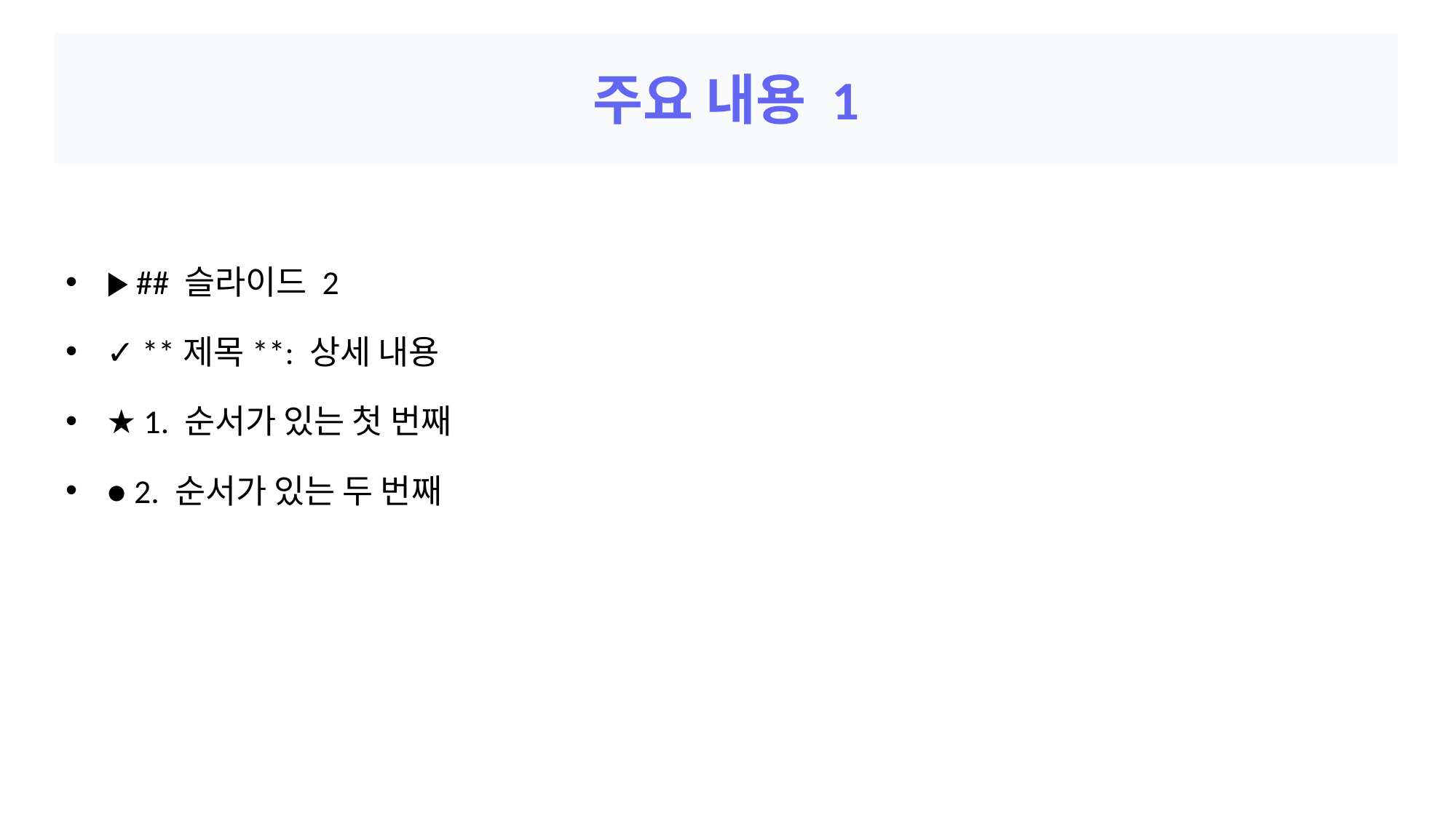

# 주요 내용 1

▶ ## 슬라이드 2
✓ **제목**: 상세 내용
★ 1. 순서가 있는 첫 번째
● 2. 순서가 있는 두 번째